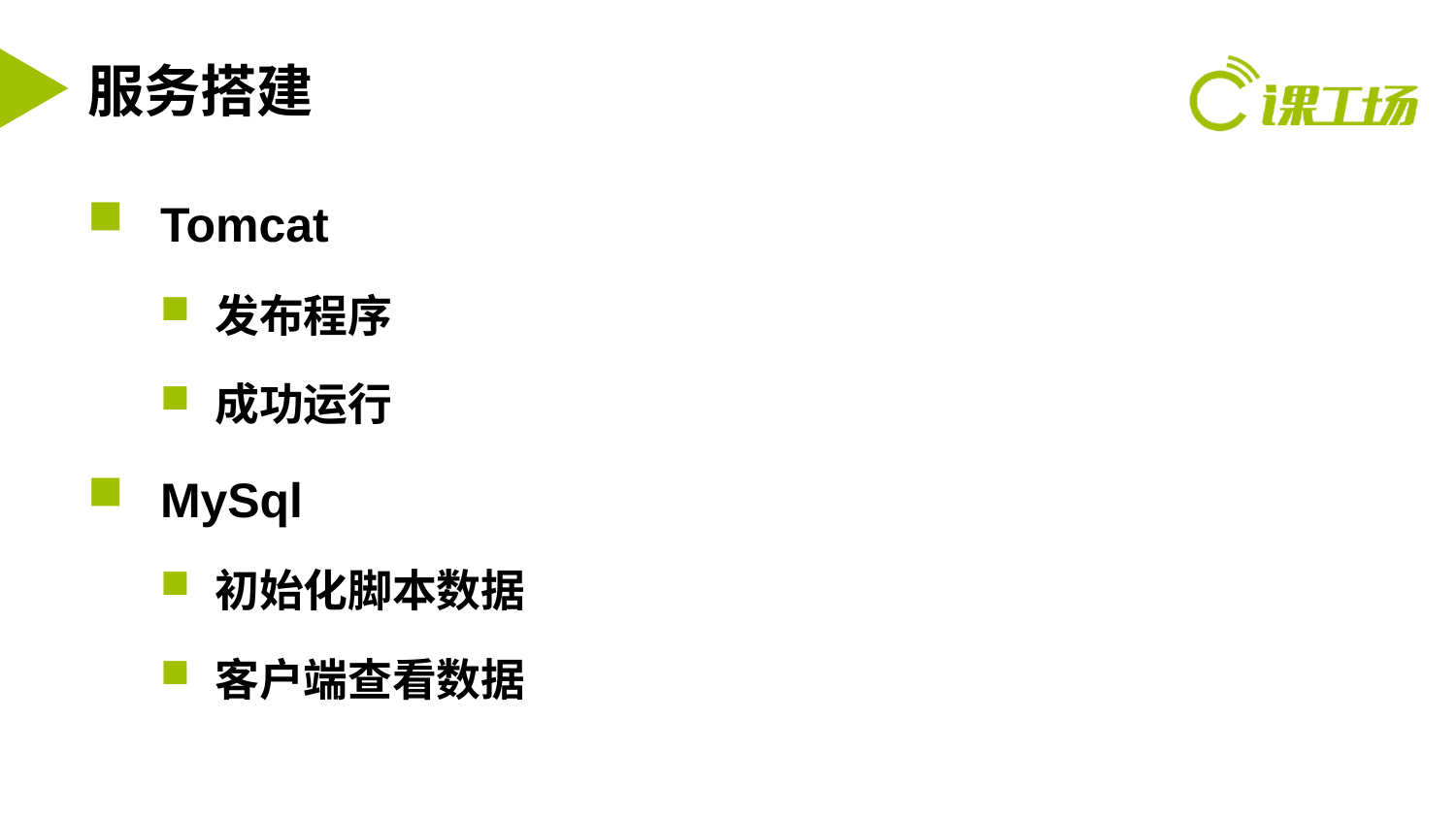

# 服务搭建
Tomcat
发布程序
成功运行
MySql
初始化脚本数据
客户端查看数据